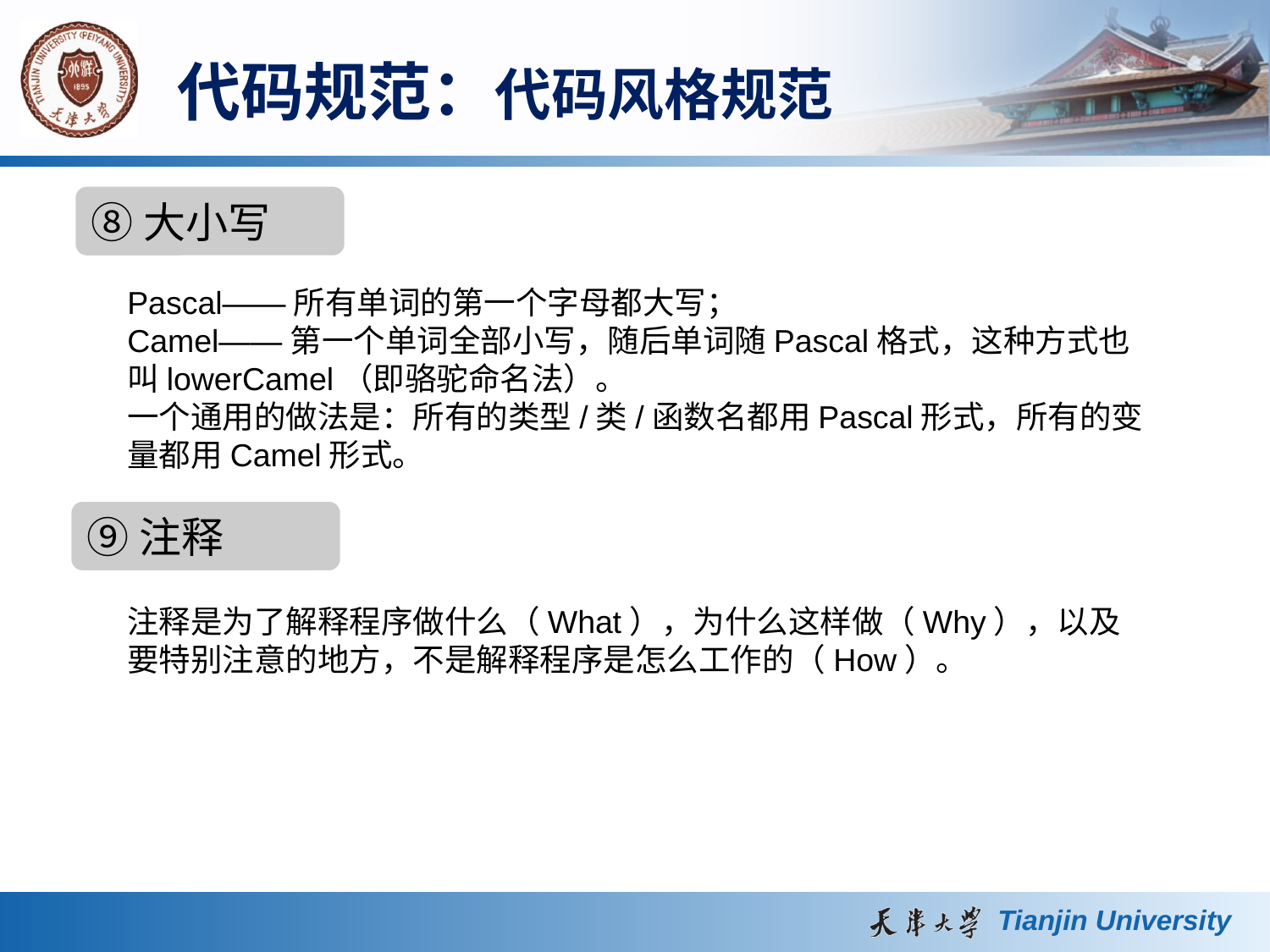

代码规范：代码风格规范
⑧大小写
Pascal——所有单词的第一个字母都大写；
Camel——第一个单词全部小写，随后单词随Pascal格式，这种方式也叫lowerCamel（即骆驼命名法）。
一个通用的做法是：所有的类型/类/函数名都用Pascal形式，所有的变量都用Camel形式。
⑨注释
注释是为了解释程序做什么（What），为什么这样做（Why），以及要特别注意的地方，不是解释程序是怎么工作的（How）。
9